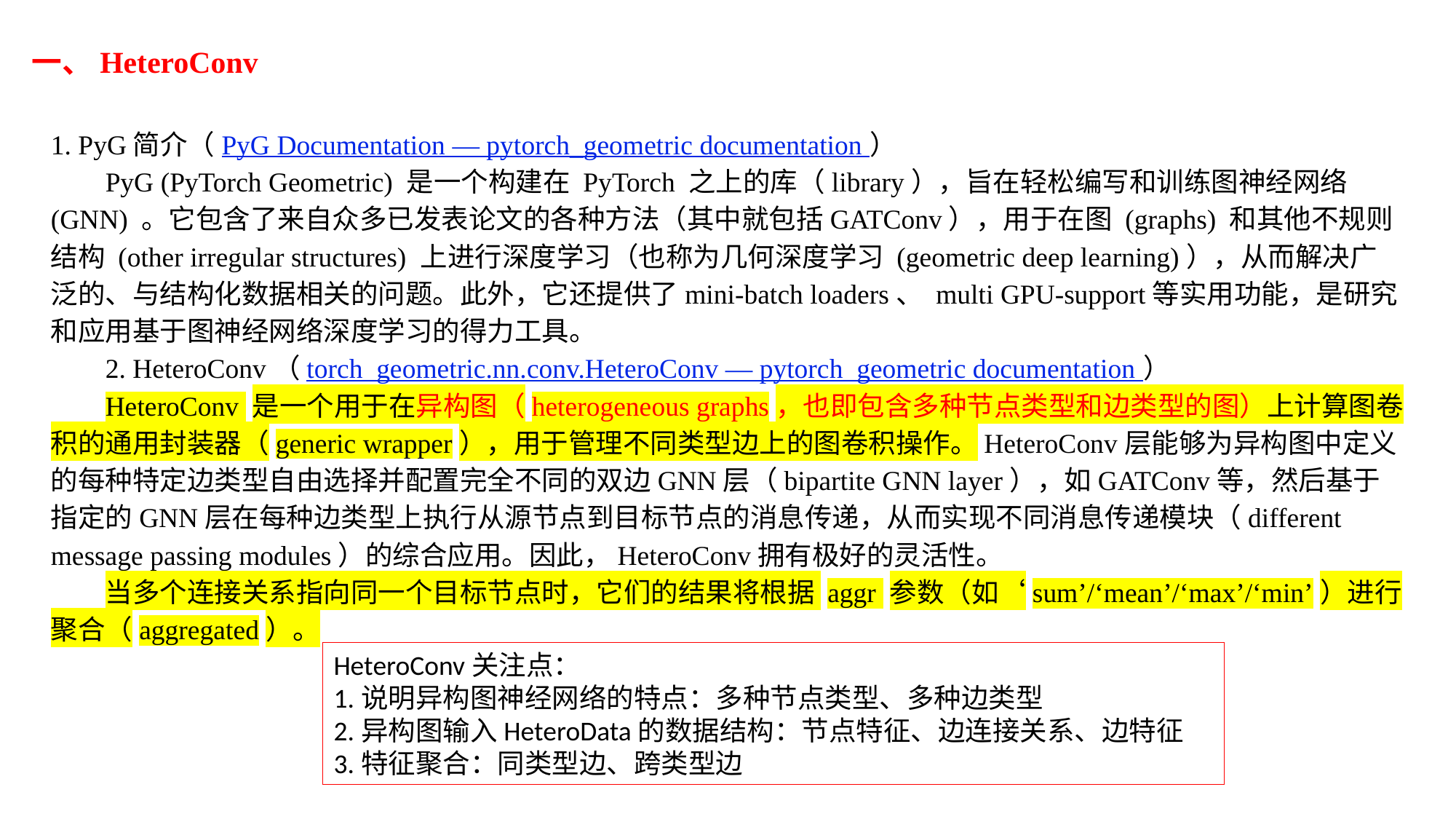

一、HeteroConv
1. PyG简介（PyG Documentation — pytorch_geometric documentation ）
PyG (PyTorch Geometric) 是一个构建在 PyTorch 之上的库（library），旨在轻松编写和训练图神经网络 (GNN) 。它包含了来自众多已发表论文的各种方法（其中就包括GATConv），用于在图 (graphs) 和其他不规则结构 (other irregular structures) 上进行深度学习（也称为几何深度学习 (geometric deep learning)），从而解决广泛的、与结构化数据相关的问题。此外，它还提供了mini-batch loaders、 multi GPU-support等实用功能，是研究和应用基于图神经网络深度学习的得力工具。
2. HeteroConv（torch_geometric.nn.conv.HeteroConv — pytorch_geometric documentation ）
HeteroConv 是一个用于在异构图（heterogeneous graphs，也即包含多种节点类型和边类型的图）上计算图卷积的通用封装器（generic wrapper），用于管理不同类型边上的图卷积操作。HeteroConv层能够为异构图中定义的每种特定边类型自由选择并配置完全不同的双边GNN层（bipartite GNN layer），如GATConv等，然后基于指定的GNN层在每种边类型上执行从源节点到目标节点的消息传递，从而实现不同消息传递模块（different message passing modules）的综合应用。因此，HeteroConv拥有极好的灵活性。
当多个连接关系指向同一个目标节点时，它们的结果将根据 aggr 参数（如‘sum’/‘mean’/‘max’/‘min’）进行聚合（aggregated）。
HeteroConv关注点：
1.说明异构图神经网络的特点：多种节点类型、多种边类型
2.异构图输入HeteroData的数据结构：节点特征、边连接关系、边特征
3.特征聚合：同类型边、跨类型边